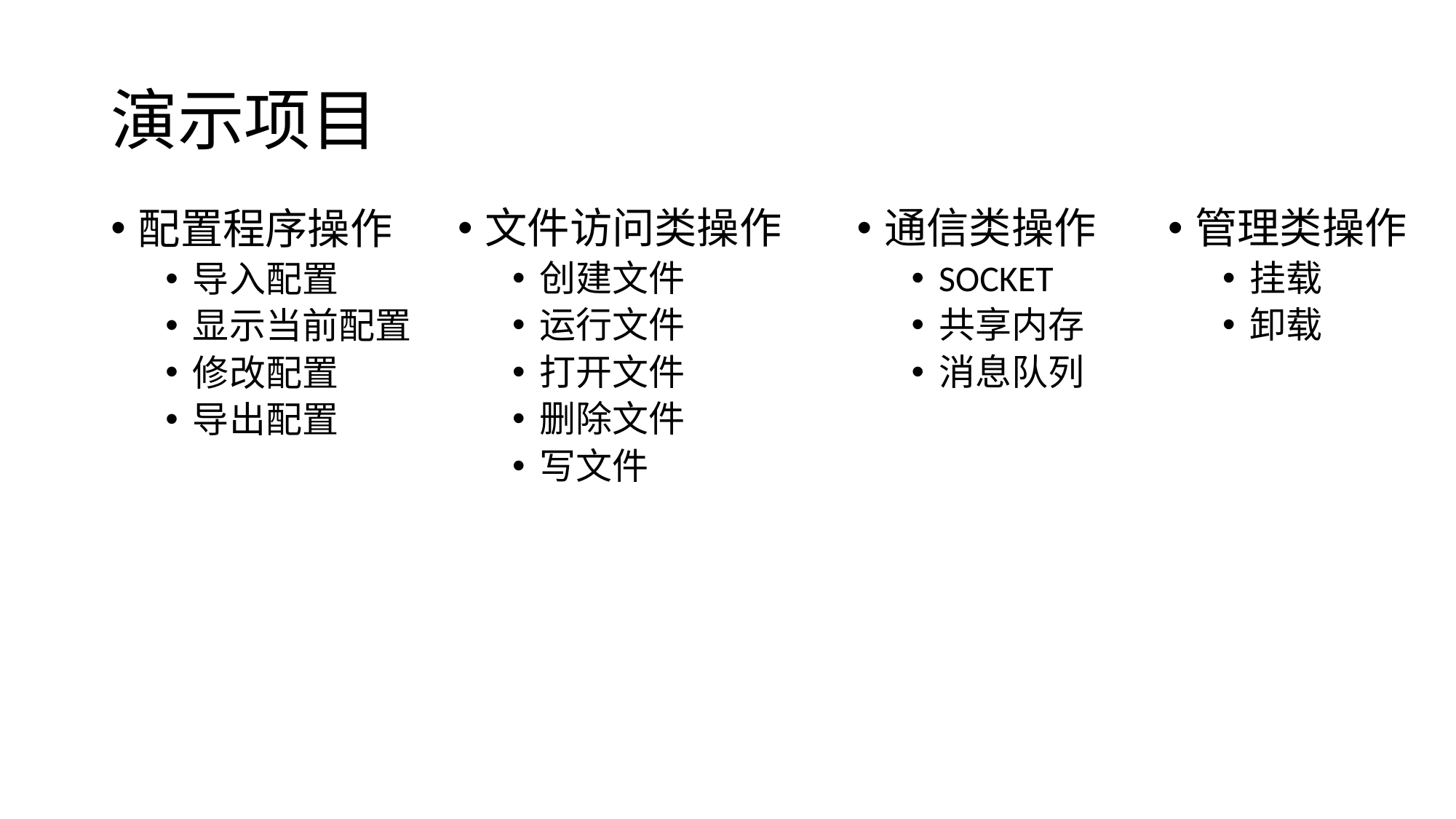

# 演示项目
文件访问类操作
创建文件
运行文件
打开文件
删除文件
写文件
通信类操作
SOCKET
共享内存
消息队列
管理类操作
挂载
卸载

配置程序操作
导入配置
显示当前配置
修改配置
导出配置